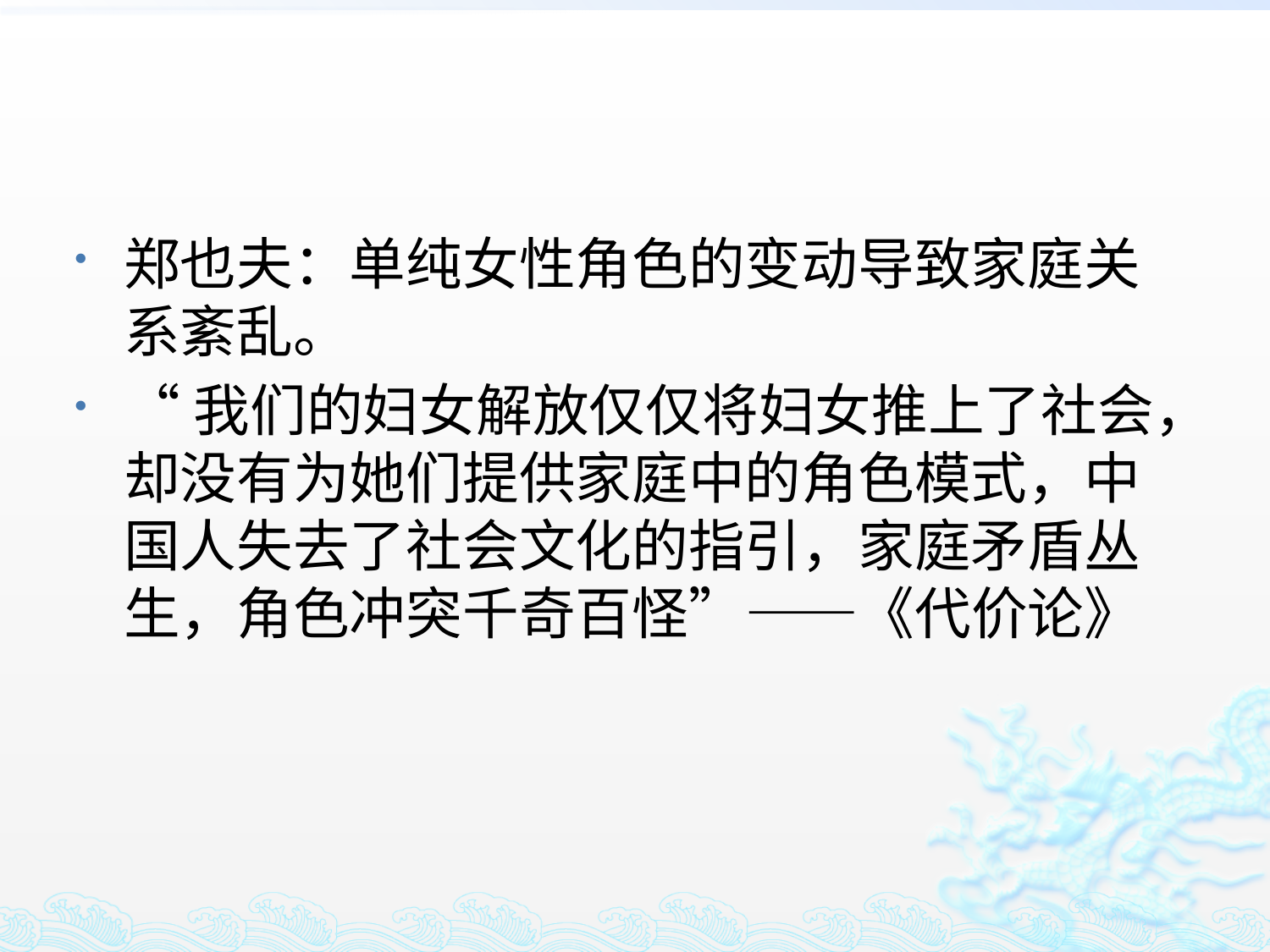

#
郑也夫：单纯女性角色的变动导致家庭关系紊乱。
“我们的妇女解放仅仅将妇女推上了社会，却没有为她们提供家庭中的角色模式，中国人失去了社会文化的指引，家庭矛盾丛生，角色冲突千奇百怪”——《代价论》